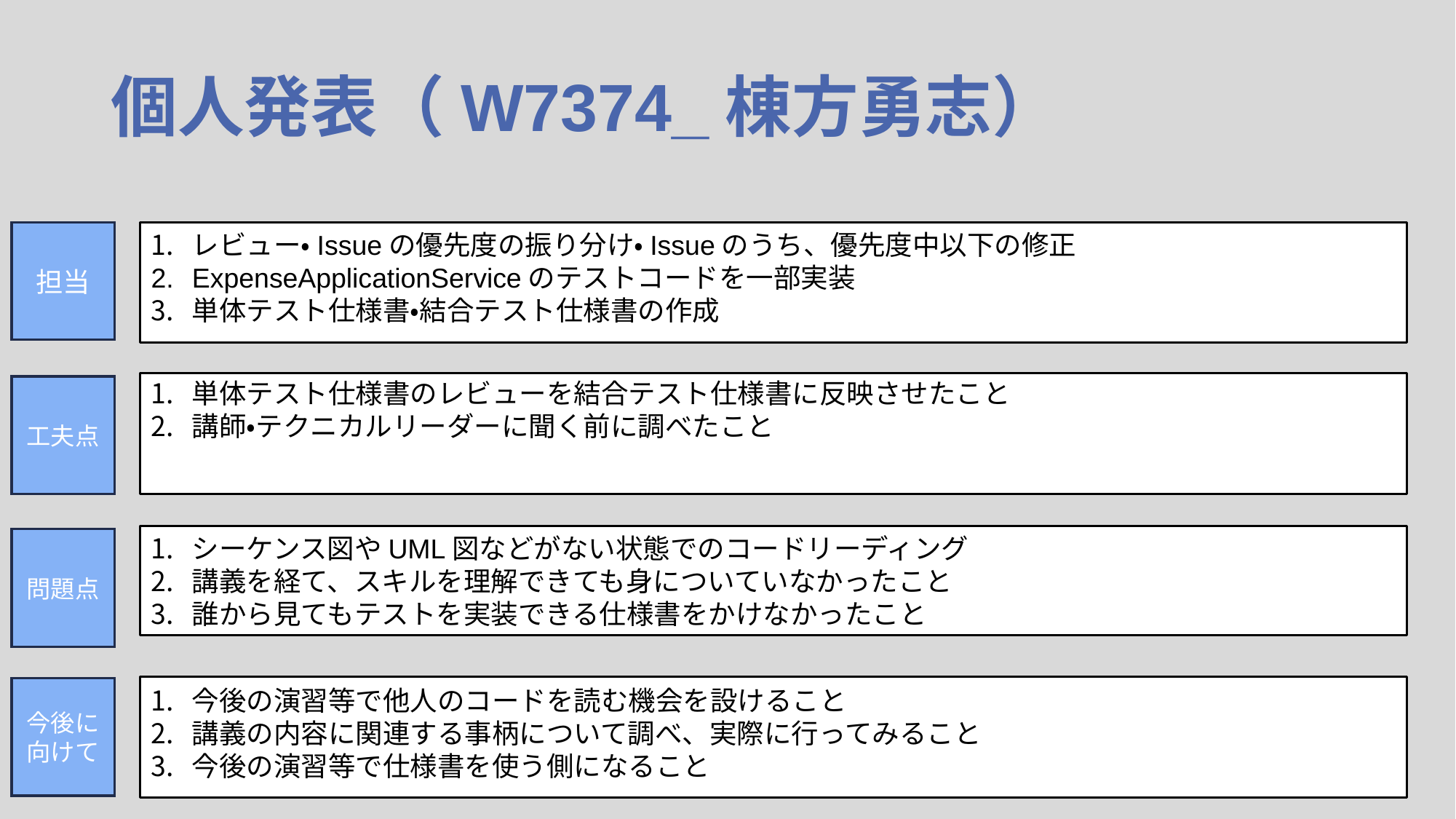

# 個人発表（W7374_棟方勇志）
担当

レビュー・Issueの優先度の振り分け・Issueのうち、優先度中以下の修正
ExpenseApplicationServiceのテストコードを一部実装
単体テスト仕様書・結合テスト仕様書の作成
単体テスト仕様書のレビューを結合テスト仕様書に反映させたこと
講師・テクニカルリーダーに聞く前に調べたこと

工夫点
シーケンス図やUML図などがない状態でのコードリーディング
講義を経て、スキルを理解できても身についていなかったこと
誰から見てもテストを実装できる仕様書をかけなかったこと
問題点

今後に向けて
今後の演習等で他人のコードを読む機会を設けること
講義の内容に関連する事柄について調べ、実際に行ってみること
今後の演習等で仕様書を使う側になること